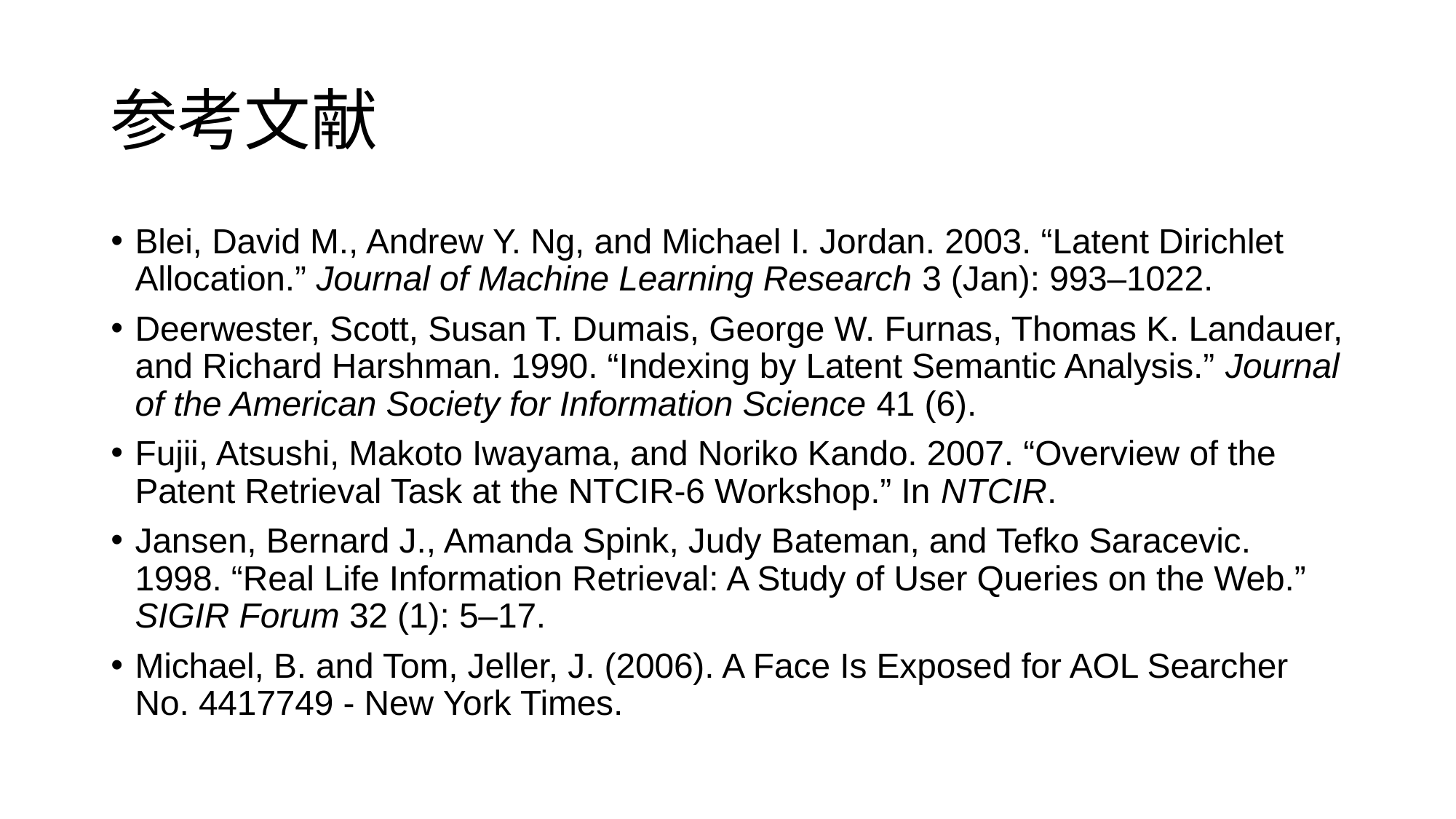

# 参考文献
Blei, David M., Andrew Y. Ng, and Michael I. Jordan. 2003. “Latent Dirichlet Allocation.” Journal of Machine Learning Research 3 (Jan): 993–1022.
Deerwester, Scott, Susan T. Dumais, George W. Furnas, Thomas K. Landauer, and Richard Harshman. 1990. “Indexing by Latent Semantic Analysis.” Journal of the American Society for Information Science 41 (6).
Fujii, Atsushi, Makoto Iwayama, and Noriko Kando. 2007. “Overview of the Patent Retrieval Task at the NTCIR-6 Workshop.” In NTCIR.
Jansen, Bernard J., Amanda Spink, Judy Bateman, and Tefko Saracevic. 1998. “Real Life Information Retrieval: A Study of User Queries on the Web.” SIGIR Forum 32 (1): 5–17.
Michael, B. and Tom, Jeller, J. (2006). A Face Is Exposed for AOL Searcher No. 4417749 - New York Times.